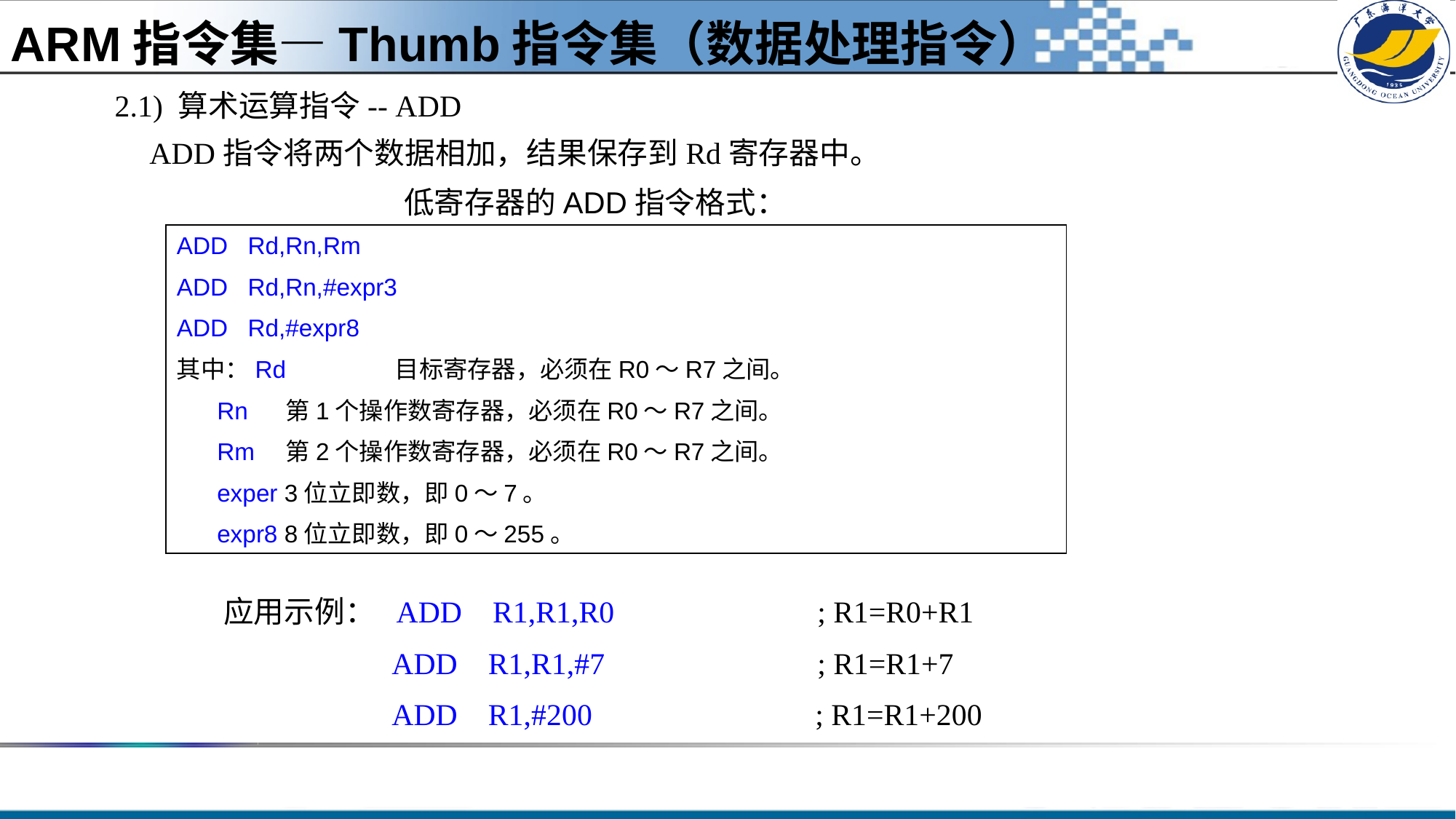

ARM指令集—Thumb指令集（数据处理指令）
2.1) 算术运算指令-- ADD
ADD指令将两个数据相加，结果保存到Rd寄存器中。
低寄存器的ADD指令格式：
ADD   Rd,Rn,Rm
ADD   Rd,Rn,#expr3
ADD   Rd,#expr8
其中：Rd	目标寄存器，必须在R0～R7之间。
      Rn	第1个操作数寄存器，必须在R0～R7之间。
      Rm	第2个操作数寄存器，必须在R0～R7之间。
      exper 3位立即数，即0～7。
      expr8 8位立即数，即0～255。
        应用示例：  ADD    R1,R1,R0		; R1=R0+R1
                              ADD    R1,R1,#7		; R1=R1+7
                              ADD    R1,#200		              ; R1=R1+200
137